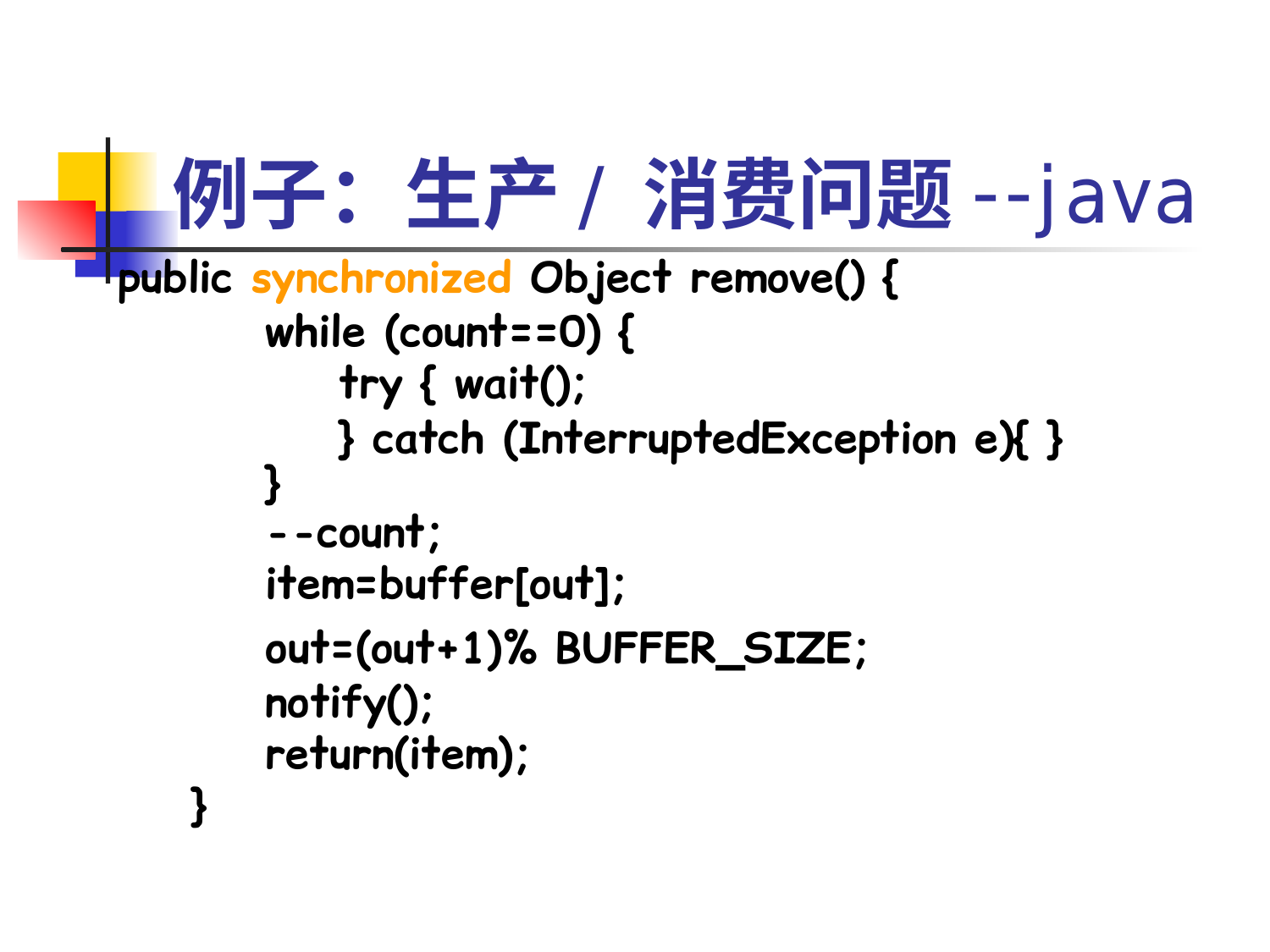

# 例子：生产/消费问题--java
public synchronized Object remove() {
        while (count==0) {
            try { wait();
            } catch (InterruptedException e){ }
        }
        --count;
        item=buffer[out];
        out=(out+1)% BUFFER_SIZE;
        notify();
        return(item);
    }